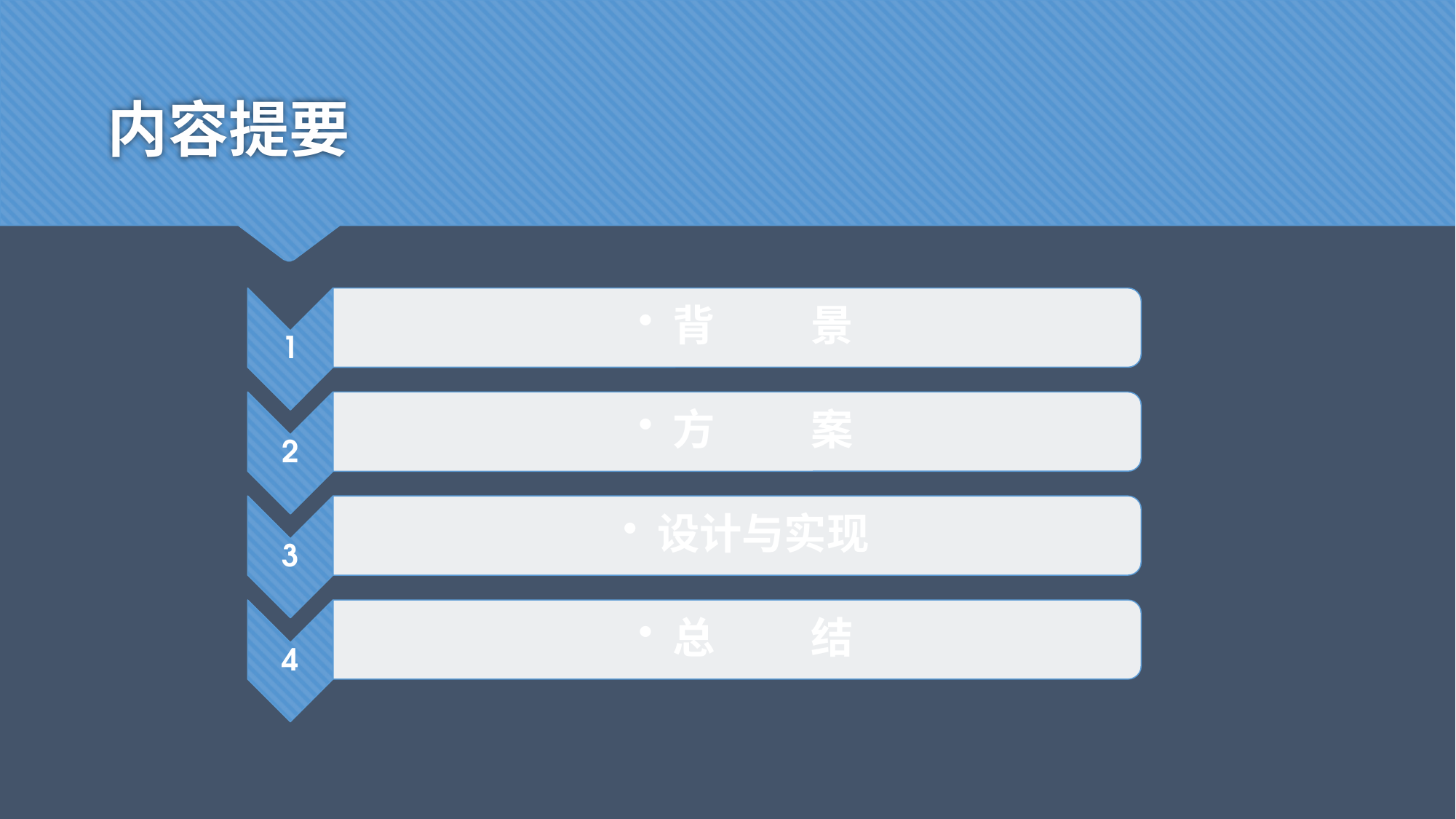

# 内容提要
1
背          景
2
方          案
3
设计与实现
4
总          结